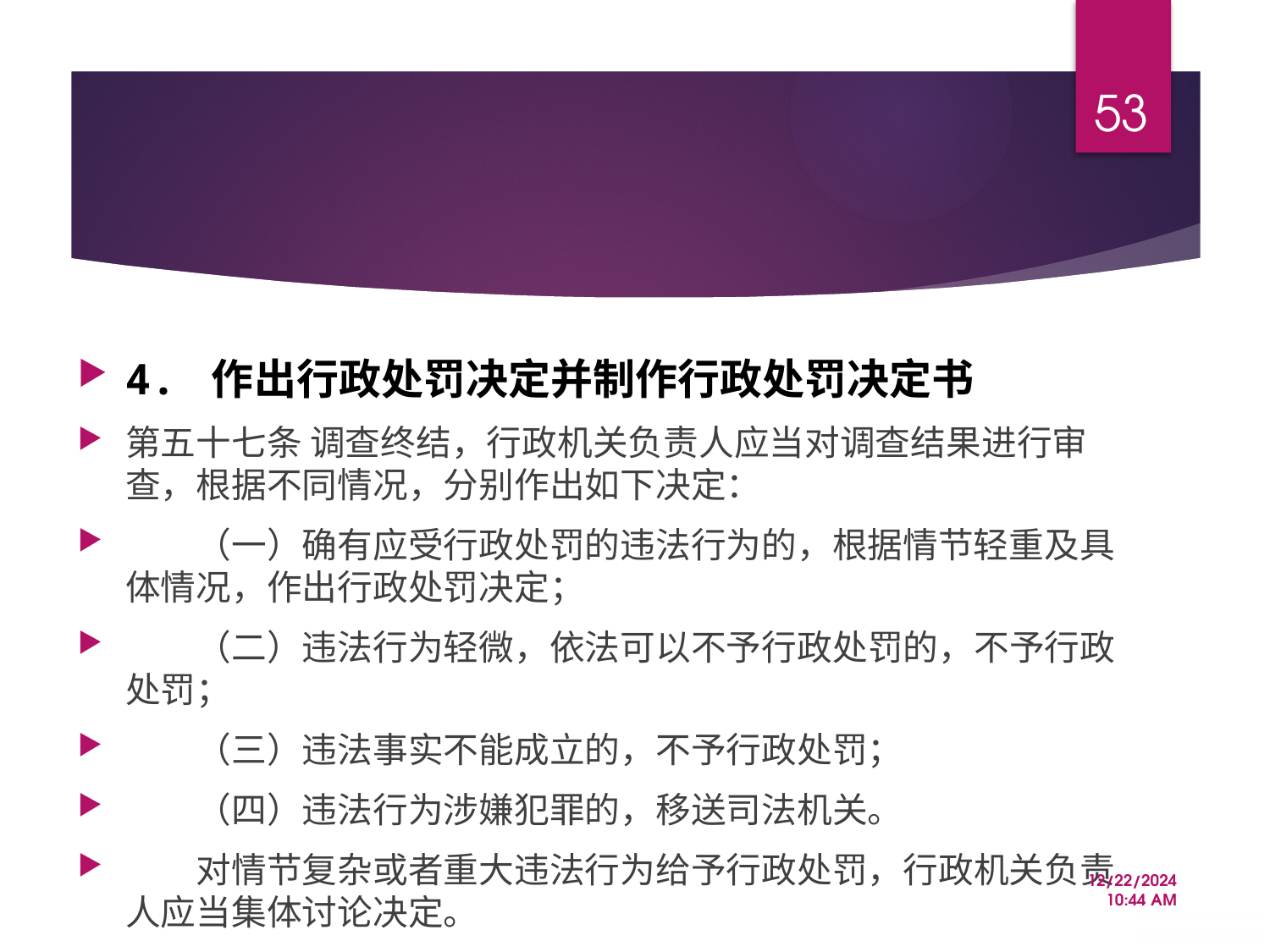

53
#
4. 作出行政处罚决定并制作行政处罚决定书
第五十七条 调查终结，行政机关负责人应当对调查结果进行审查，根据不同情况，分别作出如下决定：
　　（一）确有应受行政处罚的违法行为的，根据情节轻重及具体情况，作出行政处罚决定；
　　（二）违法行为轻微，依法可以不予行政处罚的，不予行政处罚；
　　（三）违法事实不能成立的，不予行政处罚；
　　（四）违法行为涉嫌犯罪的，移送司法机关。
　　对情节复杂或者重大违法行为给予行政处罚，行政机关负责人应当集体讨论决定。
12/22/2024 10:44 AM